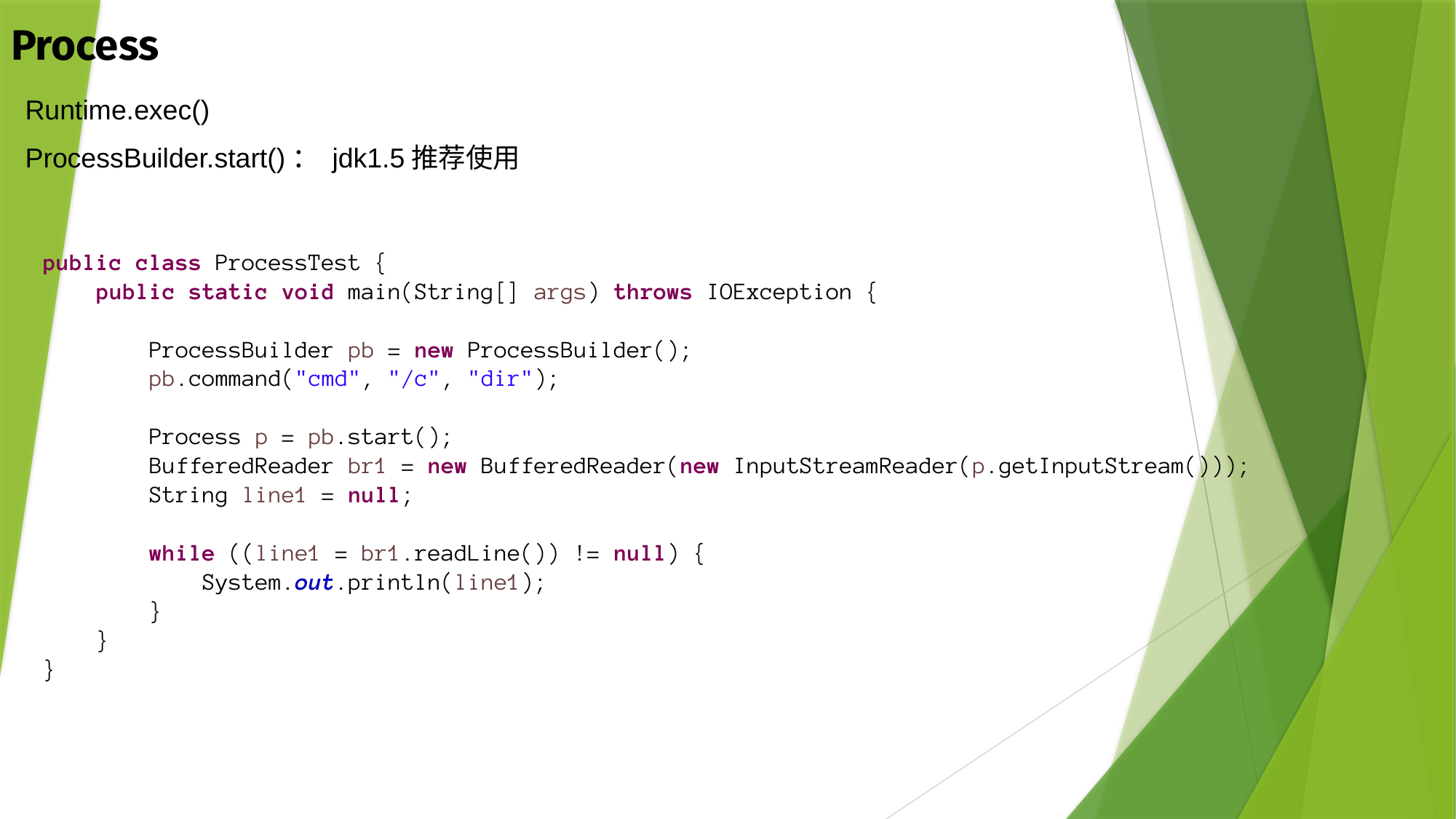

# Process
Runtime.exec()
ProcessBuilder.start()： jdk1.5推荐使用
public class ProcessTest {
    public static void main(String[] args) throws IOException {

        ProcessBuilder pb = new ProcessBuilder();
        pb.command("cmd", "/c", "dir");

        Process p = pb.start();
        BufferedReader br1 = new BufferedReader(new InputStreamReader(p.getInputStream()));
        String line1 = null;

        while ((line1 = br1.readLine()) != null) {
            System.out.println(line1);
        }
    }
}